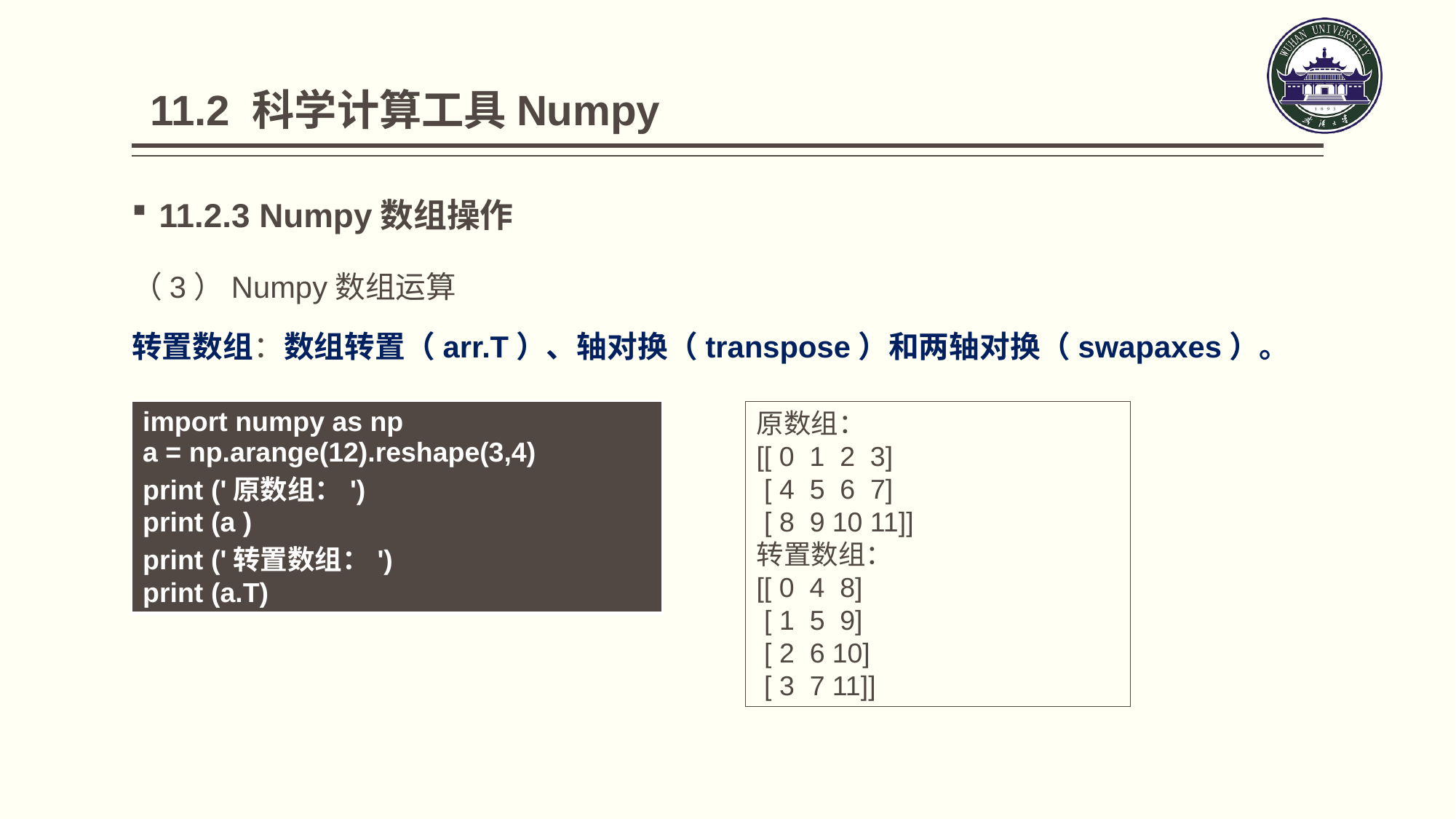

11.2 科学计算工具Numpy
11.2.3 Numpy数组操作
（3）Numpy数组运算
转置数组：数组转置（arr.T）、轴对换（transpose）和两轴对换（swapaxes）。

| import numpy as np a = np.arange(12).reshape(3,4) print ('原数组：') print (a ) print ('转置数组：') print (a.T) |
| --- |
原数组：
[[ 0  1  2  3]
 [ 4  5  6  7]
 [ 8  9 10 11]]
转置数组：
[[ 0  4  8]
 [ 1  5  9]
 [ 2  6 10]
 [ 3  7 11]]